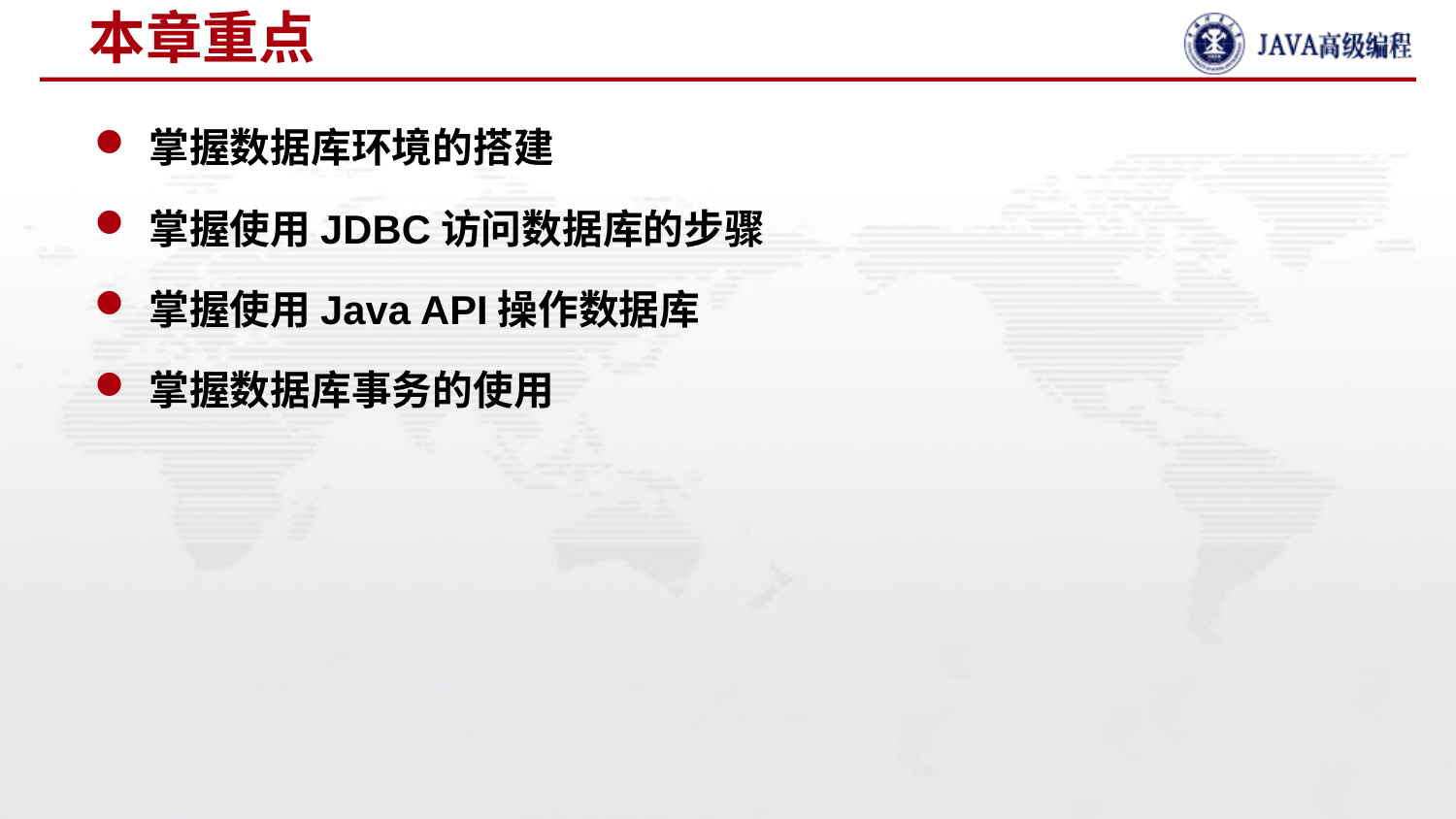

# 本章重点
掌握数据库环境的搭建
掌握使用JDBC访问数据库的步骤
掌握使用Java API操作数据库
掌握数据库事务的使用